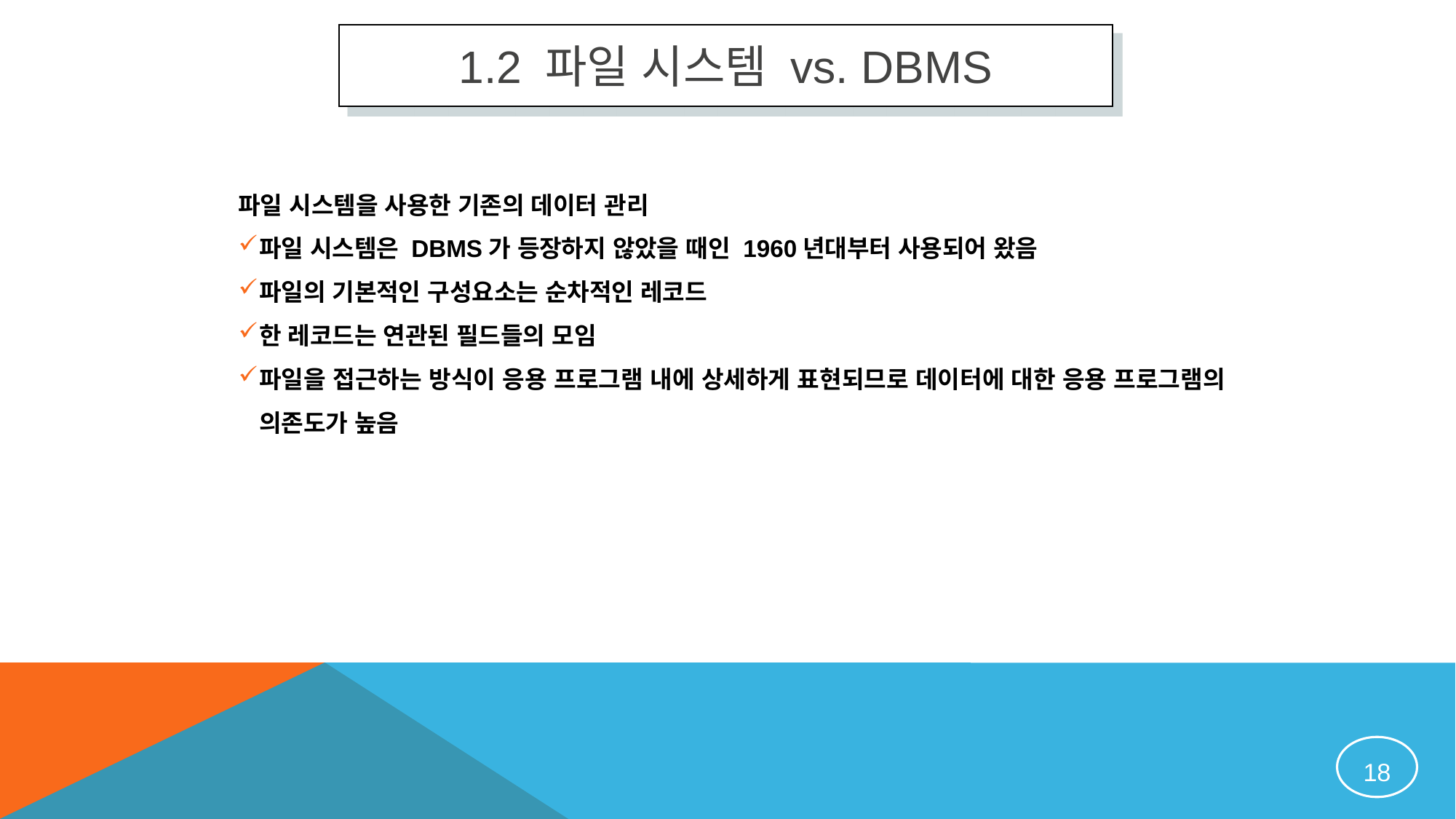

1.2 파일 시스템 vs. DBMS
파일 시스템을 사용한 기존의 데이터 관리
파일 시스템은 DBMS가 등장하지 않았을 때인 1960년대부터 사용되어 왔음
파일의 기본적인 구성요소는 순차적인 레코드
한 레코드는 연관된 필드들의 모임
파일을 접근하는 방식이 응용 프로그램 내에 상세하게 표현되므로 데이터에 대한 응용 프로그램의 의존도가 높음
18